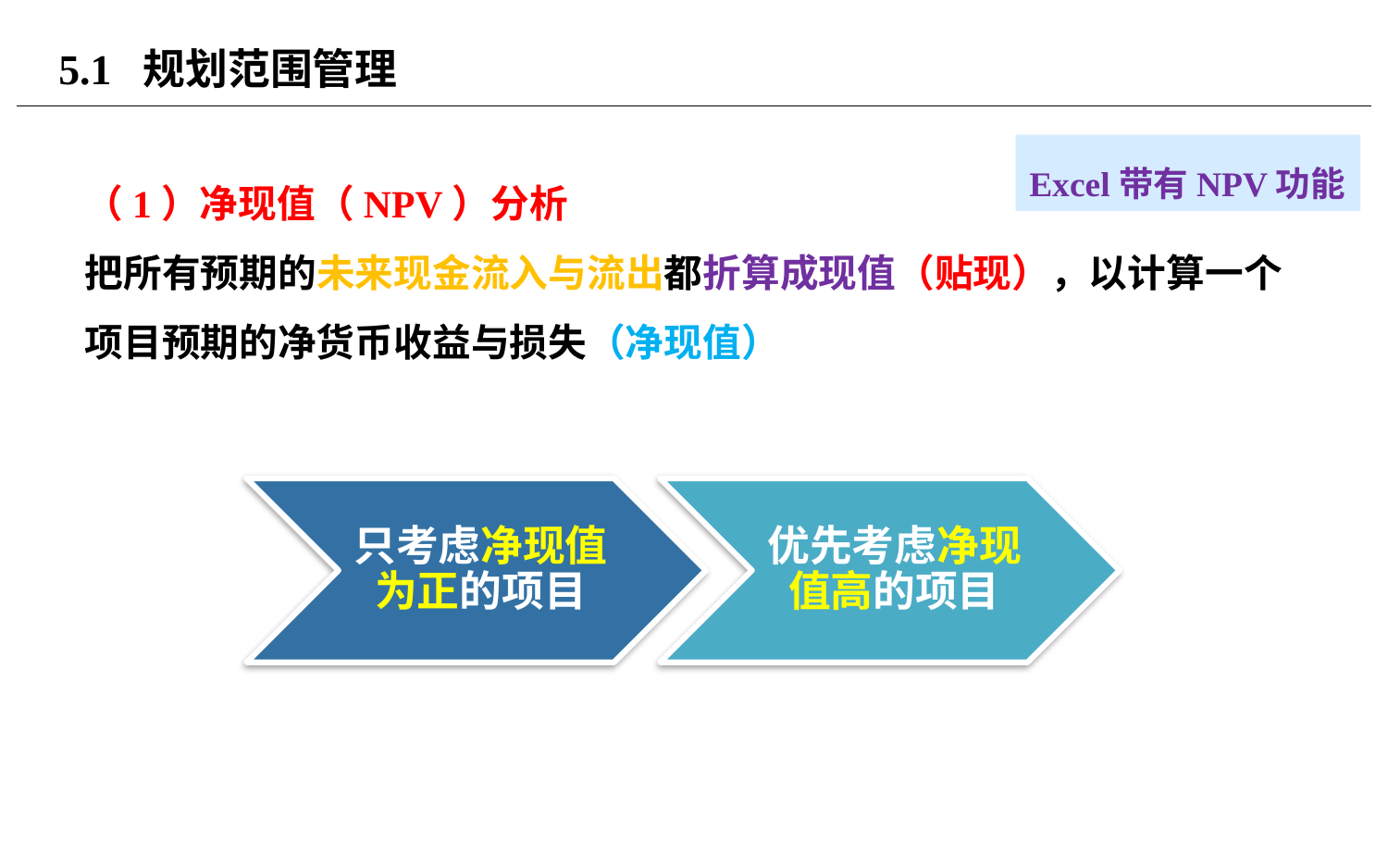

# 5.1  规划范围管理
Excel带有NPV功能
（1）净现值（NPV）分析
把所有预期的未来现金流入与流出都折算成现值（贴现），以计算一个项目预期的净货币收益与损失（净现值）

只考虑净现值为正的项目
优先考虑净现值高的项目